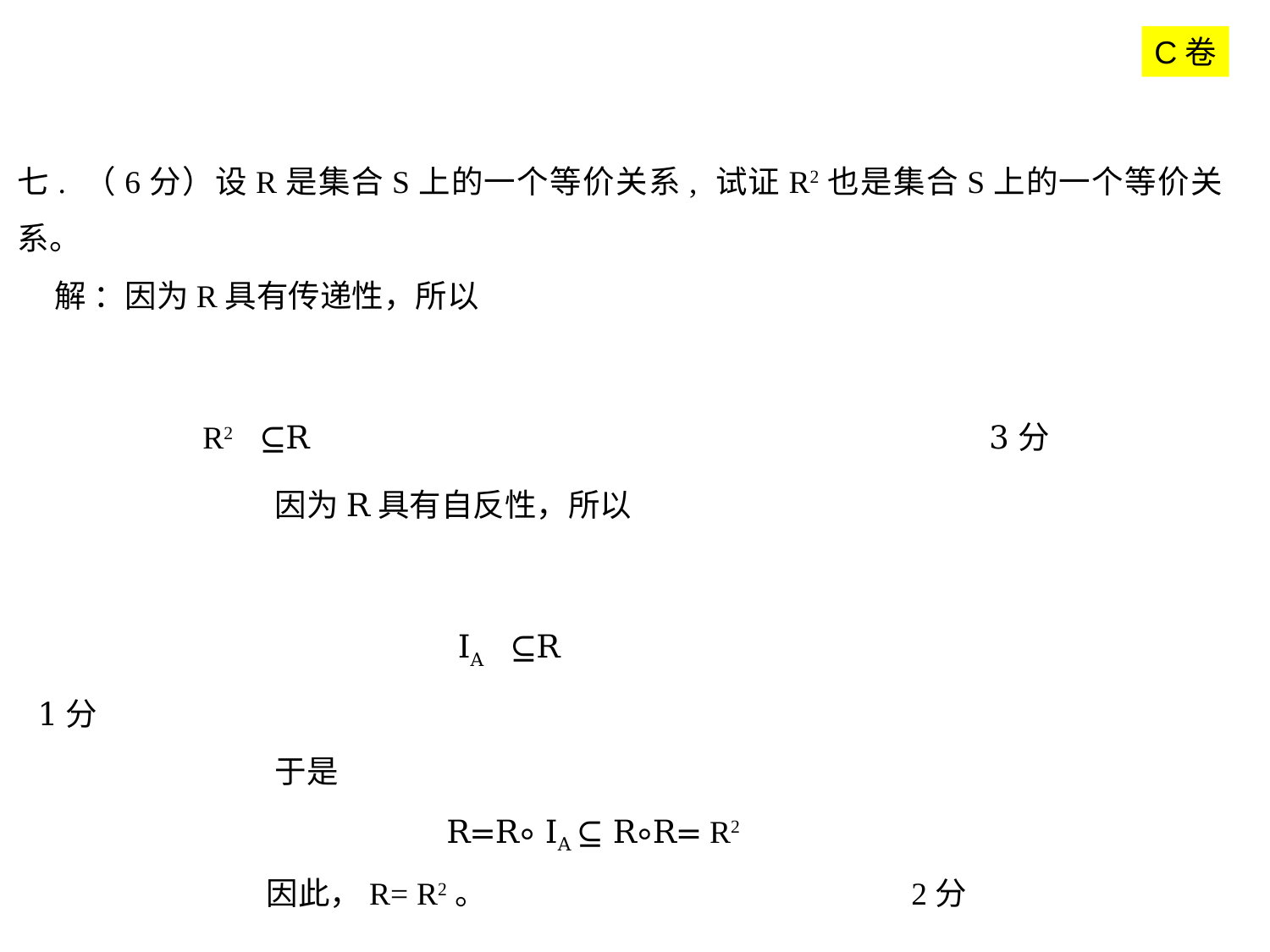

C卷
七. （6分）设R是集合S上的一个等价关系, 试证R2也是集合S上的一个等价关系。
解 ：因为R具有传递性，所以
R2 ⊆R                                                                   3分
         因为R具有自反性，所以
                         IA ⊆R                                                                    1分
         于是
                        R=R∘ IA ⊆ R∘R= R2
              因此，R= R2。                                                          2分